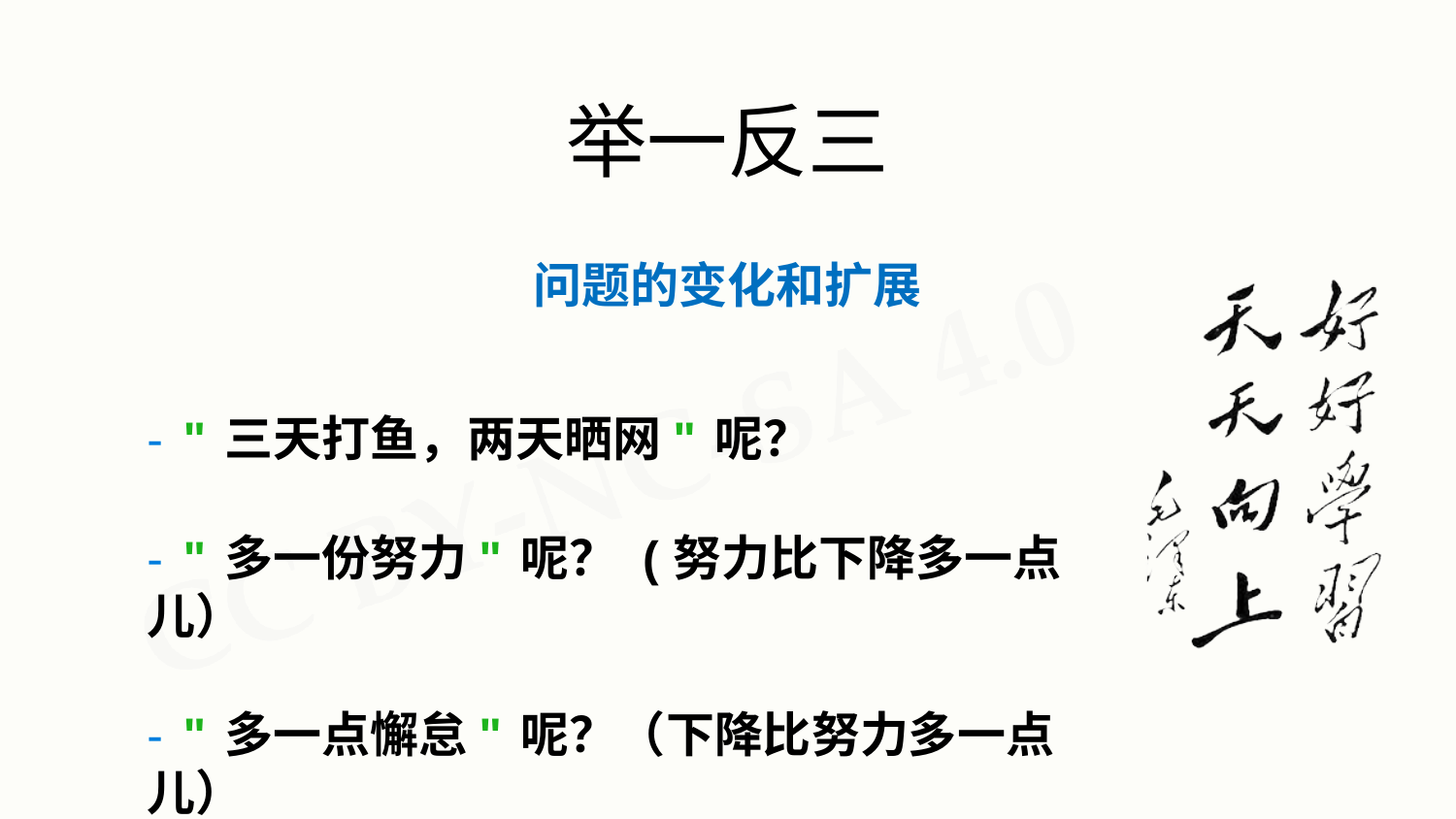

# 举一反三
问题的变化和扩展

- "三天打鱼，两天晒网"呢？

- "多一份努力"呢？ (努力比下降多一点儿）

- "多一点懈怠"呢？（下降比努力多一点儿）